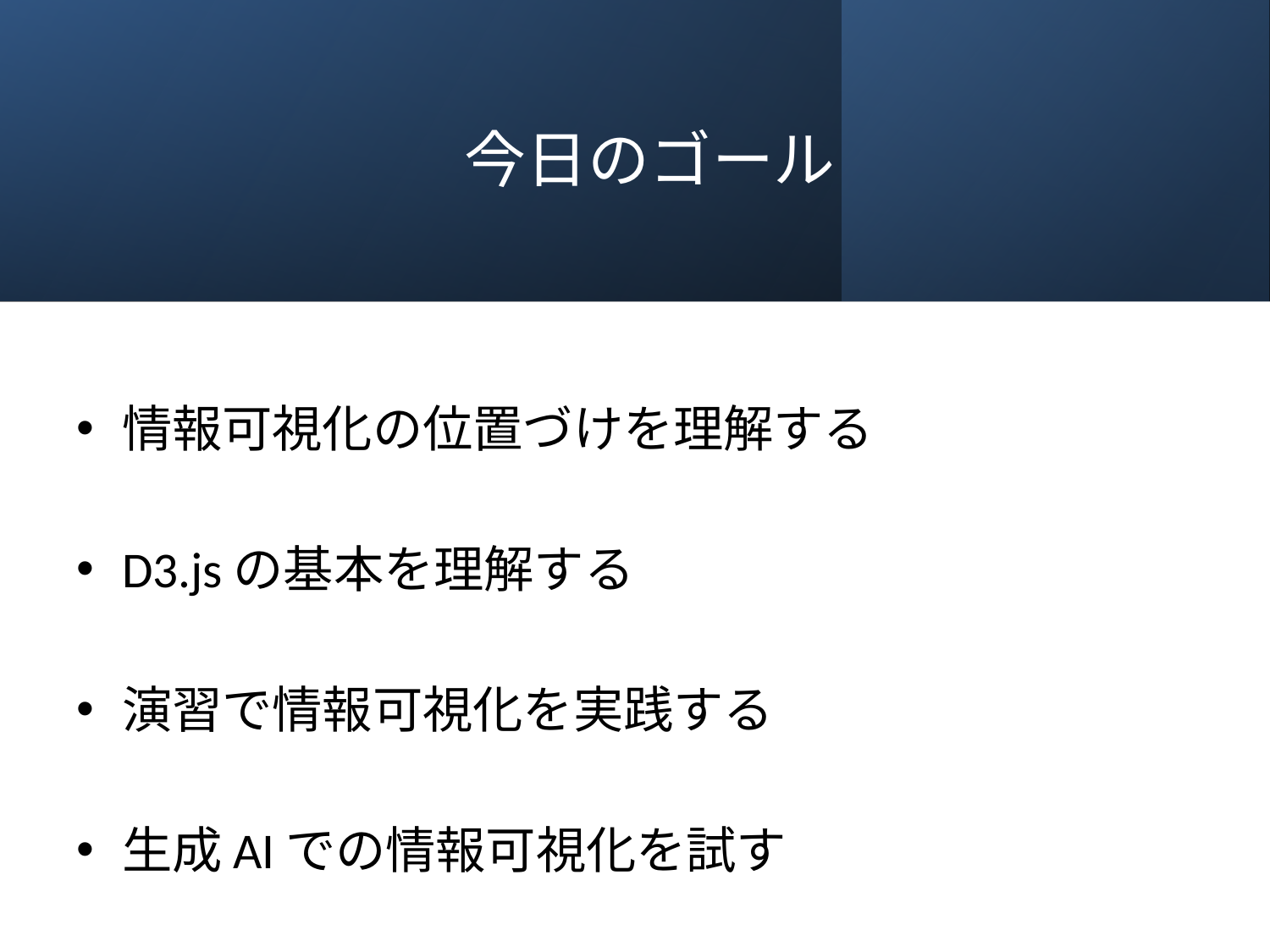

# 今日のゴール
情報可視化の位置づけを理解する

D3.jsの基本を理解する

演習で情報可視化を実践する

生成AIでの情報可視化を試す